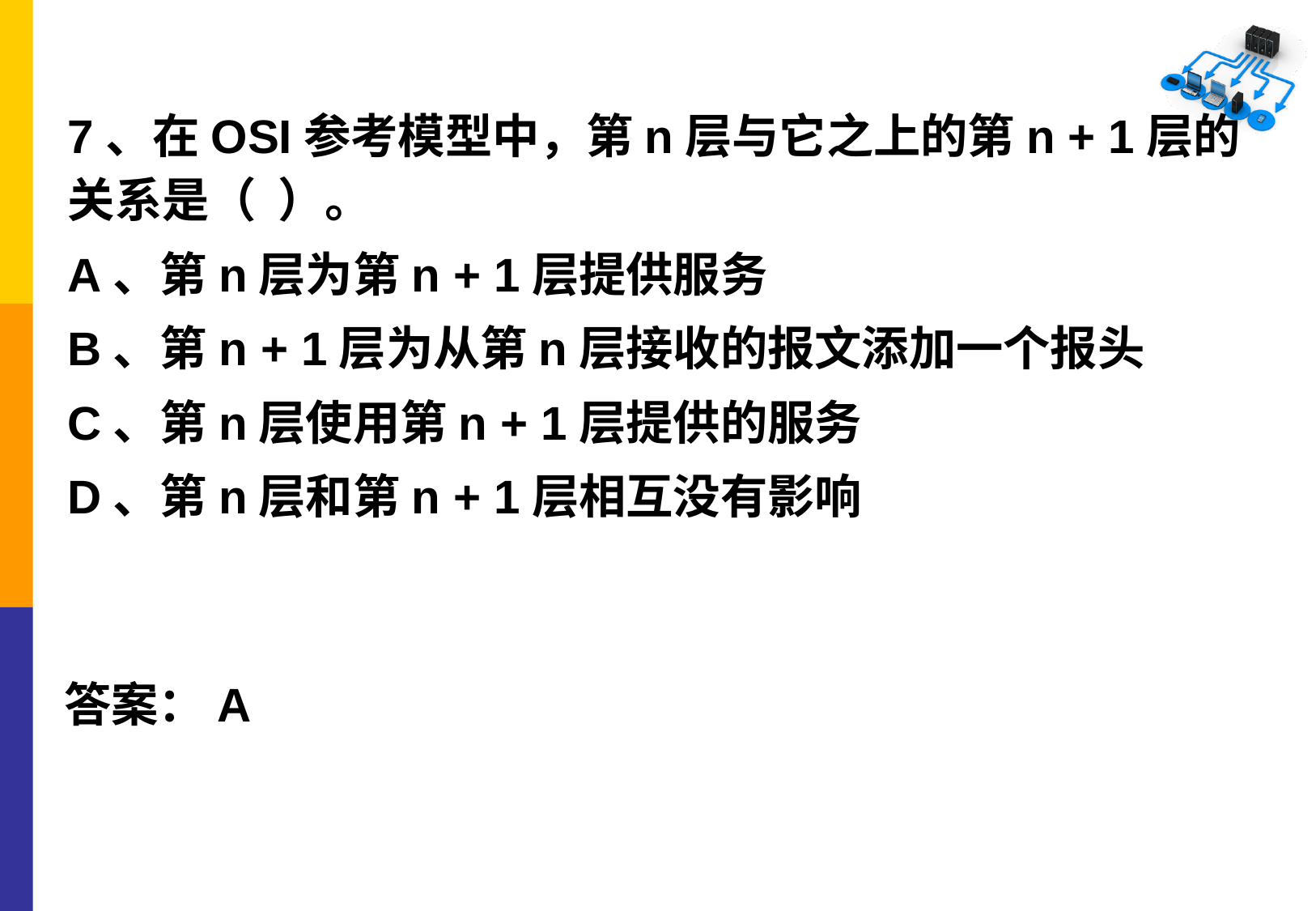

7、在OSI参考模型中，第n层与它之上的第n + 1层的关系是（  ）。
A、第n层为第n + 1层提供服务
B、第n + 1层为从第n层接收的报文添加一个报头
C、第n层使用第n + 1层提供的服务
D、第n层和第n + 1层相互没有影响
答案：A